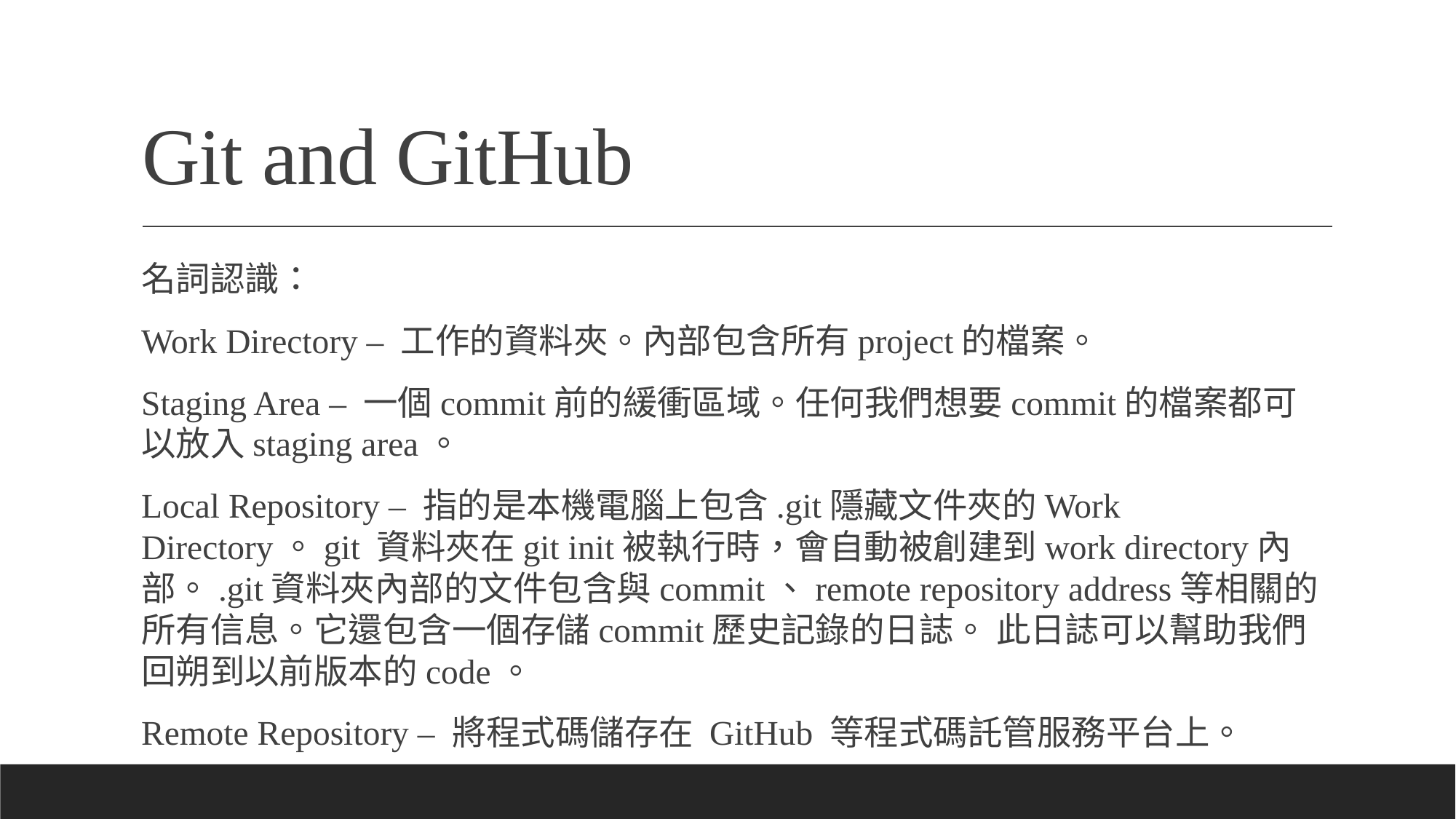

# Git and GitHub
名詞認識：
Work Directory – 工作的資料夾。內部包含所有project的檔案。
Staging Area – 一個commit前的緩衝區域。任何我們想要commit的檔案都可以放入staging area。
Local Repository – 指的是本機電腦上包含.git隱藏文件夾的Work Directory。git 資料夾在git init被執行時，會自動被創建到work directory內部。.git資料夾內部的文件包含與commit、remote repository address等相關的所有信息。它還包含一個存儲commit歷史記錄的日誌。 此日誌可以幫助我們回朔到以前版本的code。
Remote Repository – 將程式碼儲存在 GitHub 等程式碼託管服務平台上。